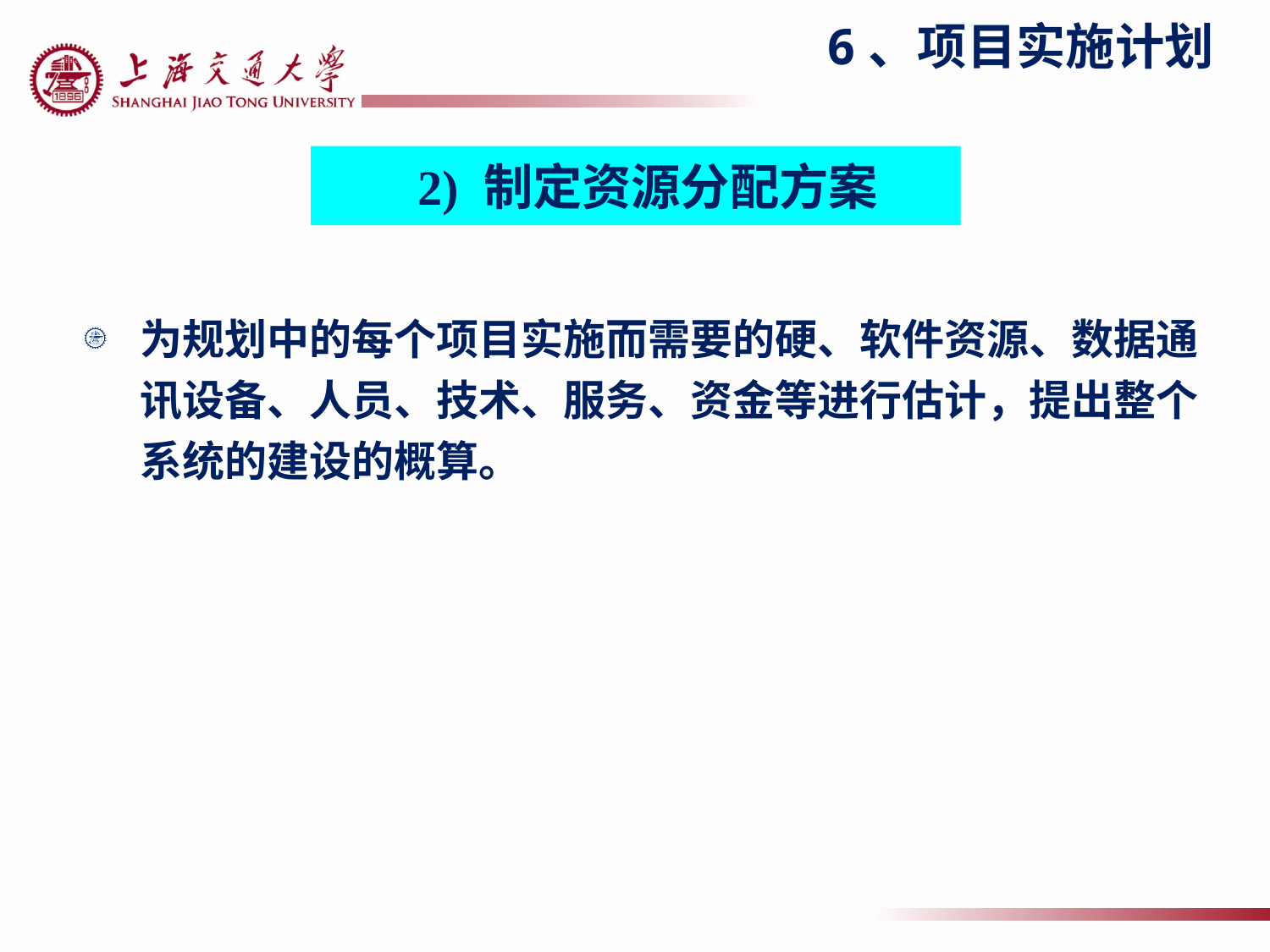

# 6、项目实施计划
  2) 制定资源分配方案
为规划中的每个项目实施而需要的硬、软件资源、数据通讯设备、人员、技术、服务、资金等进行估计，提出整个系统的建设的概算。

159